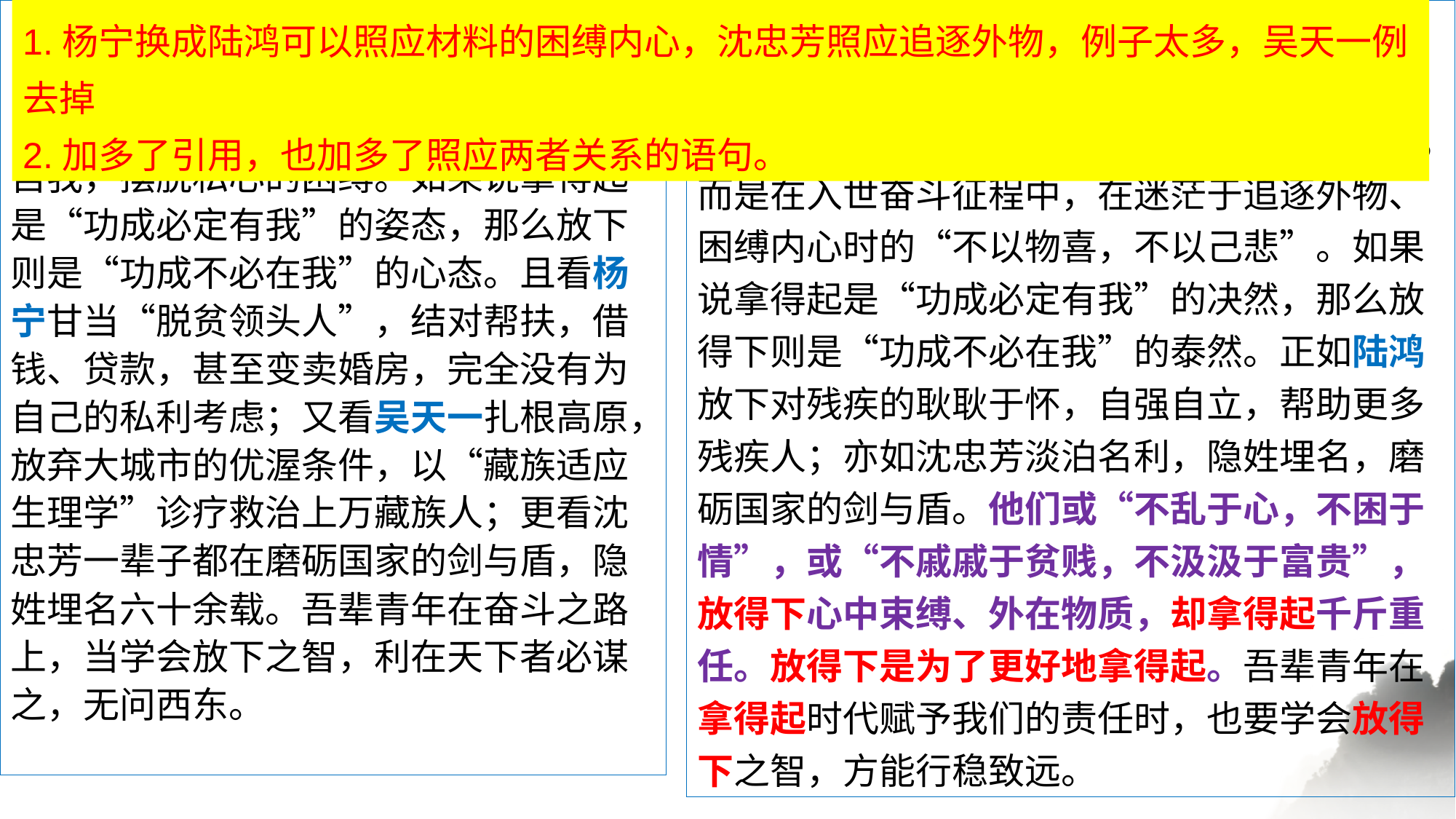

拿起之后，奋斗过程中，应放得下。
放得下是一种心态，一种智慧。它意味着“不以物喜，不以己悲”，放下自我，摆脱私心的困缚。如果说拿得起是“功成必定有我”的姿态，那么放下则是“功成不必在我”的心态。且看杨宁甘当“脱贫领头人”，结对帮扶，借钱、贷款，甚至变卖婚房，完全没有为自己的私利考虑；又看吴天一扎根高原，放弃大城市的优渥条件，以“藏族适应生理学”诊疗救治上万藏族人；更看沈忠芳一辈子都在磨砺国家的剑与盾，隐姓埋名六十余载。吾辈青年在奋斗之路上，当学会放下之智，利在天下者必谋之，无问西东。

1.杨宁换成陆鸿可以照应材料的困缚内心，沈忠芳照应追逐外物，例子太多，吴天一例去掉
2.加多了引用，也加多了照应两者关系的语句。
       我们要拥有放得下的超然心态，才能更好地拿得起。
       放得下是佛家哲学，却不是“佛系”文学，而是在入世奋斗征程中，在迷茫于追逐外物、困缚内心时的“不以物喜，不以己悲”。如果说拿得起是“功成必定有我”的决然，那么放得下则是“功成不必在我”的泰然。正如陆鸿放下对残疾的耿耿于怀，自强自立，帮助更多残疾人；亦如沈忠芳淡泊名利，隐姓埋名，磨砺国家的剑与盾。他们或“不乱于心，不困于情”，或“不戚戚于贫贱，不汲汲于富贵”，放得下心中束缚、外在物质，却拿得起千斤重任。放得下是为了更好地拿得起。吾辈青年在拿得起时代赋予我们的责任时，也要学会放得下之智，方能行稳致远。